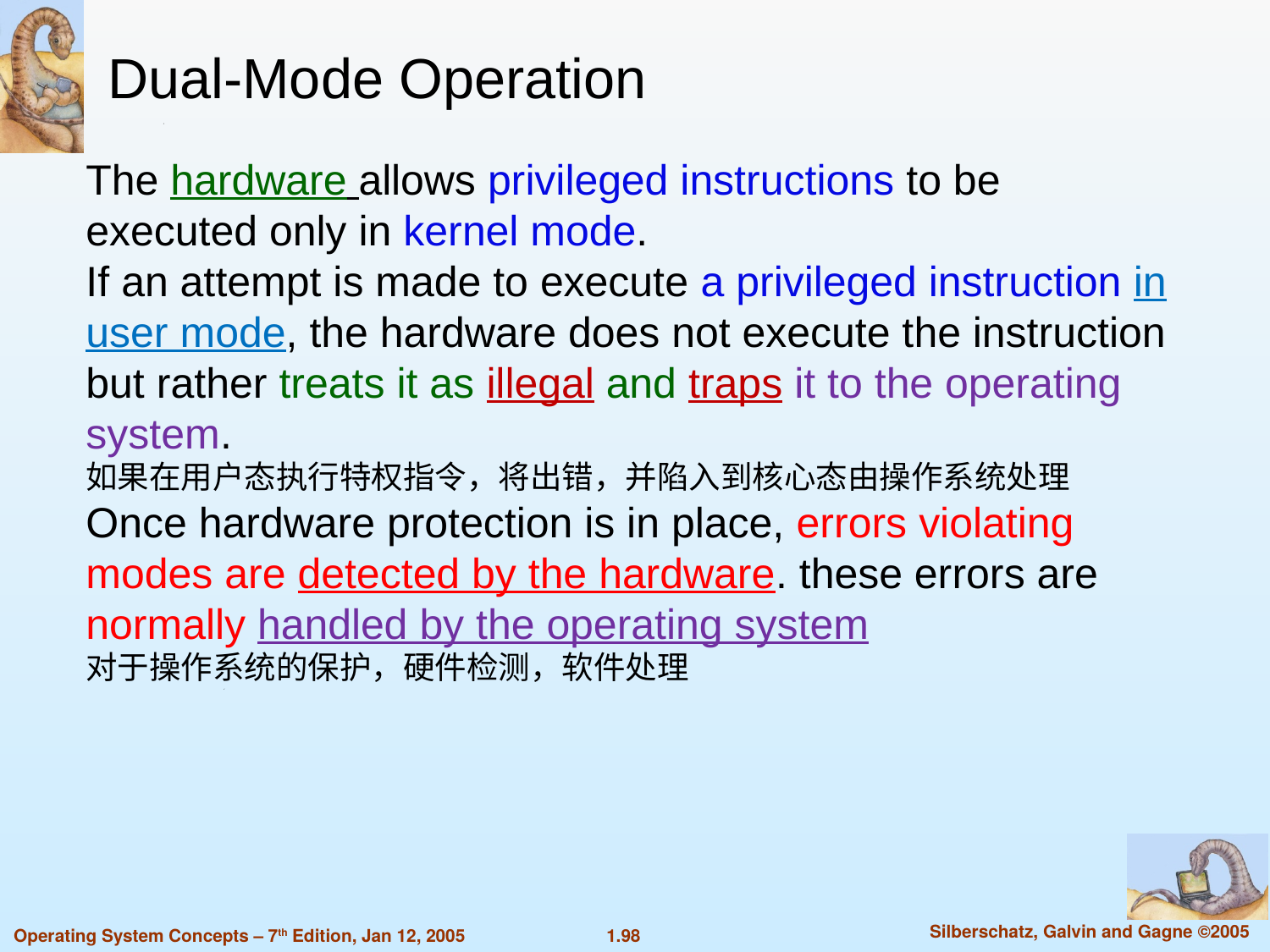

Dual-Mode Operation
The hardware allows privileged instructions to be executed only in kernel mode.
If an attempt is made to execute a privileged instruction in user mode, the hardware does not execute the instruction but rather treats it as illegal and traps it to the operating system.
如果在用户态执行特权指令，将出错，并陷入到核心态由操作系统处理
Once hardware protection is in place, errors violating modes are detected by the hardware. these errors are normally handled by the operating system
对于操作系统的保护，硬件检测，软件处理